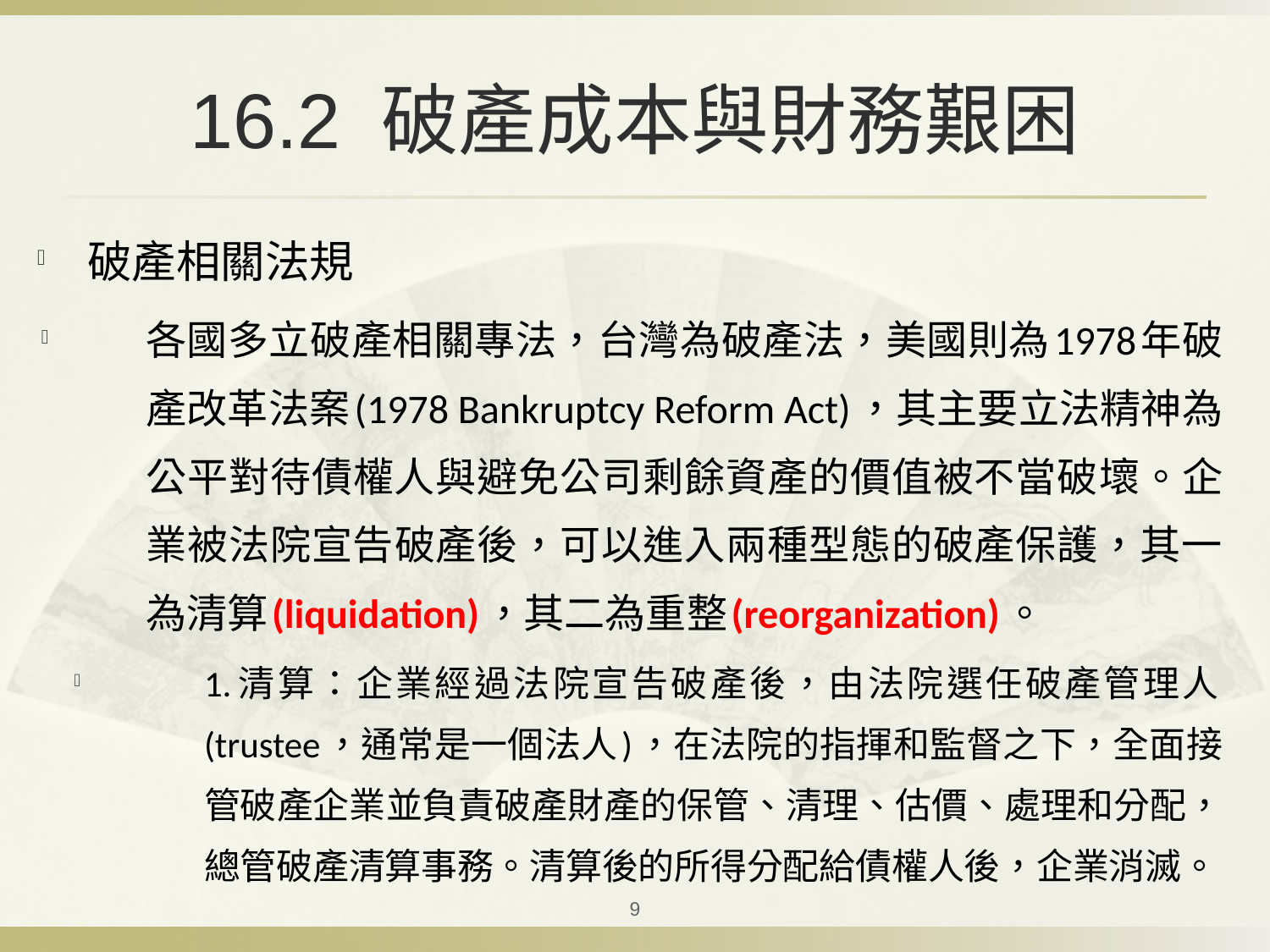

# 16.2 破產成本與財務艱困
破產相關法規
各國多立破產相關專法，台灣為破產法，美國則為1978年破產改革法案(1978 Bankruptcy Reform Act)，其主要立法精神為公平對待債權人與避免公司剩餘資產的價值被不當破壞。企業被法院宣告破產後，可以進入兩種型態的破產保護，其一為清算(liquidation)，其二為重整(reorganization)。
1.清算：企業經過法院宣告破產後，由法院選任破產管理人(trustee，通常是一個法人)，在法院的指揮和監督之下，全面接管破產企業並負責破產財產的保管、清理、估價、處理和分配，總管破產清算事務。清算後的所得分配給債權人後，企業消滅。

9